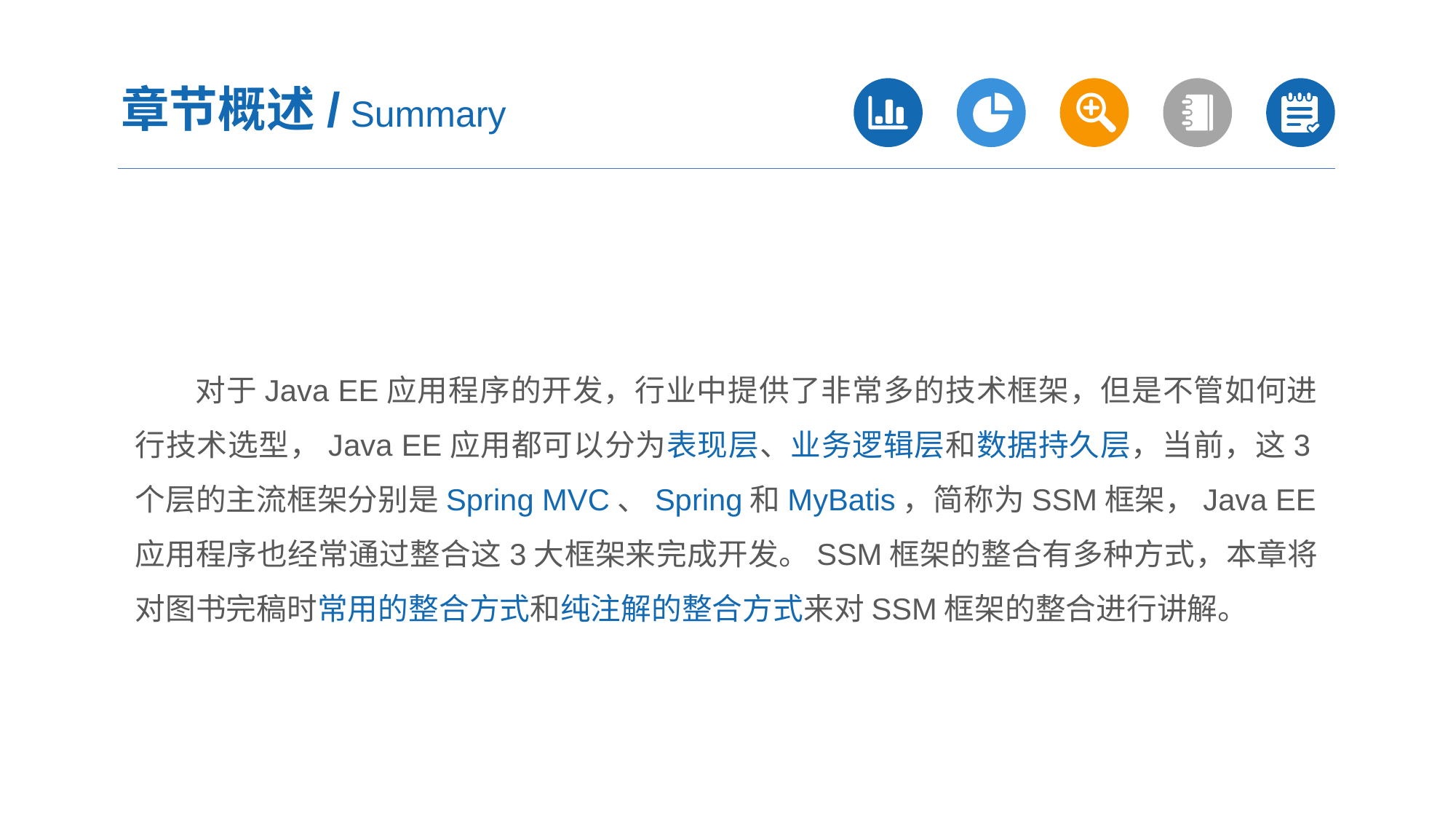

章节概述/ Summary
       对于Java EE应用程序的开发，行业中提供了非常多的技术框架，但是不管如何进行技术选型，Java EE应用都可以分为表现层、业务逻辑层和数据持久层，当前，这3个层的主流框架分别是Spring MVC、Spring和MyBatis，简称为SSM框架，Java EE应用程序也经常通过整合这3大框架来完成开发。SSM框架的整合有多种方式，本章将对图书完稿时常用的整合方式和纯注解的整合方式来对SSM框架的整合进行讲解。